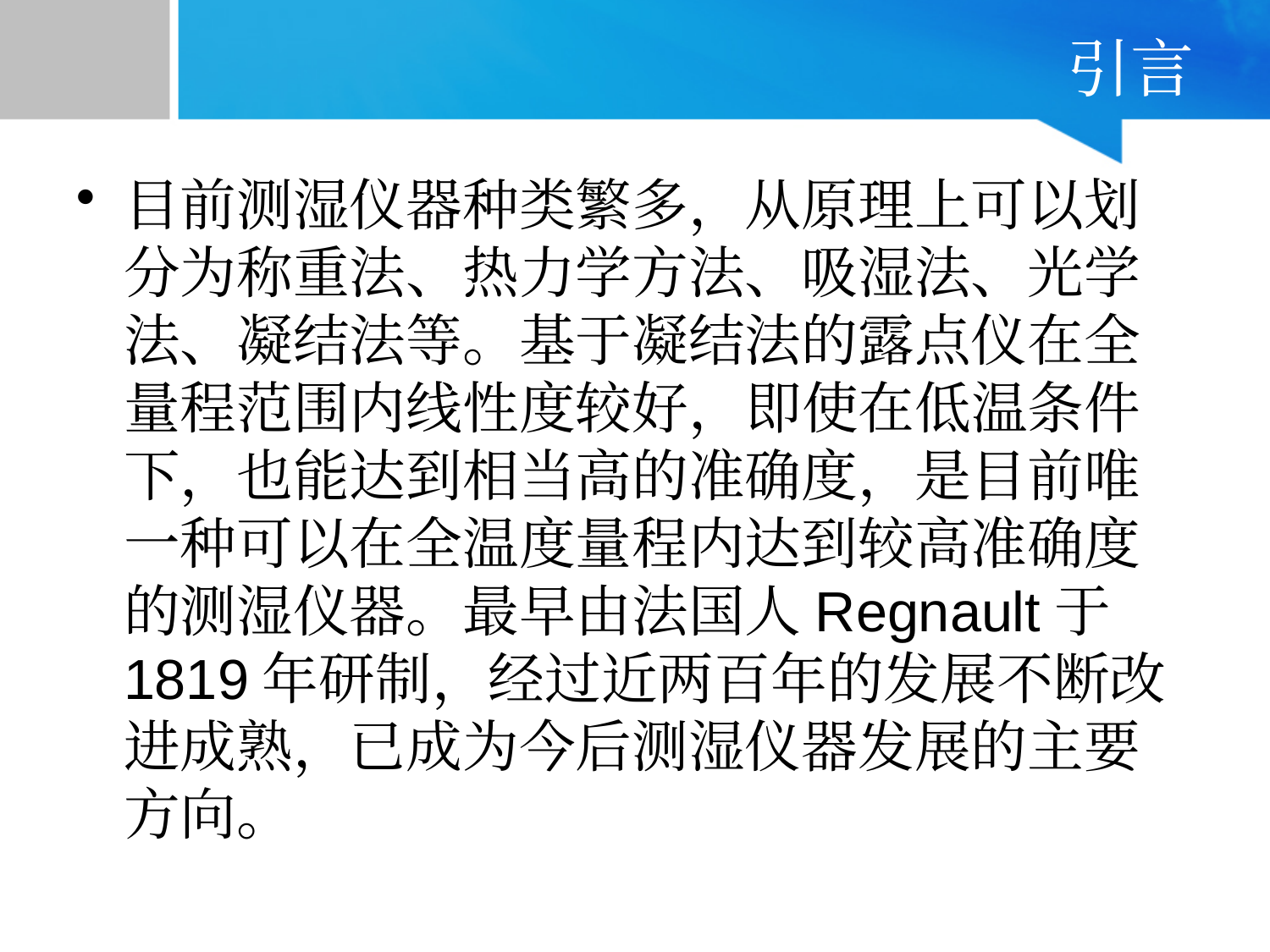

# 引言
目前测湿仪器种类繁多，从原理上可以划分为称重法、热力学方法、吸湿法、光学法、凝结法等。基于凝结法的露点仪在全量程范围内线性度较好，即使在低温条件下，也能达到相当高的准确度，是目前唯一种可以在全温度量程内达到较高准确度的测湿仪器。最早由法国人Regnault于1819年研制，经过近两百年的发展不断改进成熟，已成为今后测湿仪器发展的主要方向。